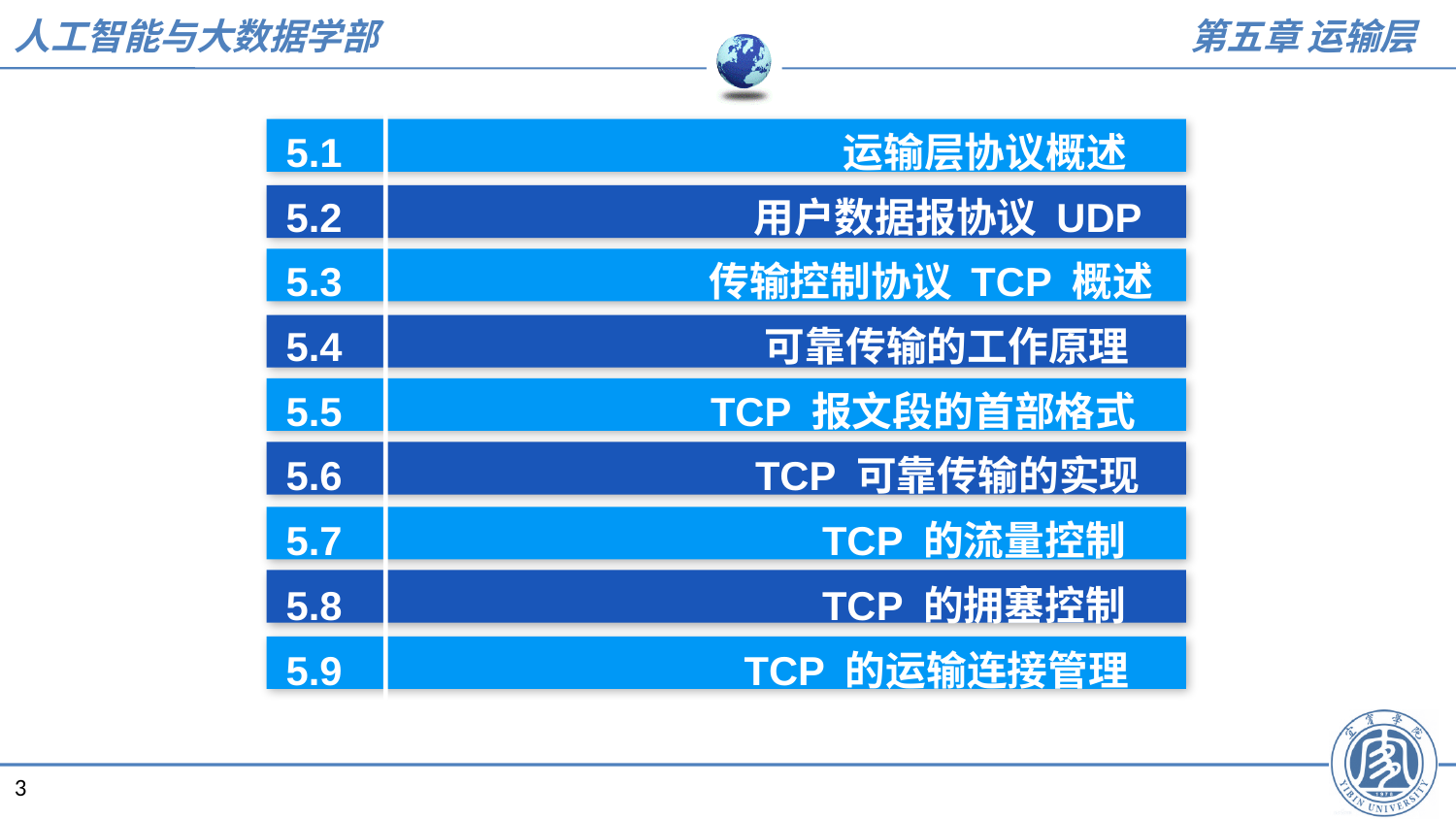

5.1                                            运输层协议概述
5.2                                    用户数据报协议 UDP
5.3                                传输控制协议 TCP 概述
5.4                                     可靠传输的工作原理
5.5                                 TCP 报文段的首部格式
5.6                                     TCP 可靠传输的实现
5.7                                           TCP 的流量控制
5.8                                           TCP 的拥塞控制
5.9                                    TCP 的运输连接管理

3